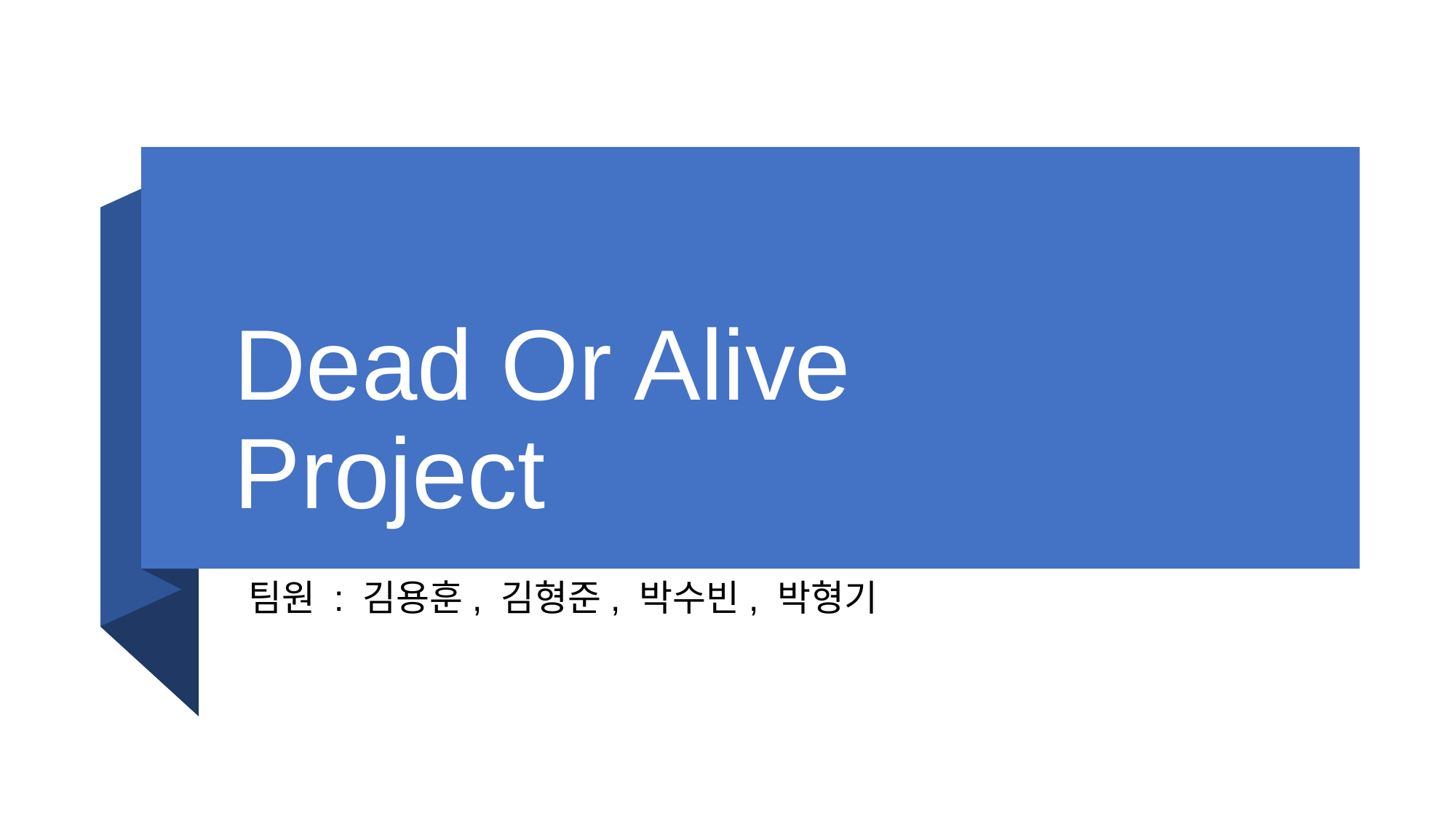

# Dead Or Alive Project

팀원 : 김용훈, 김형준, 박수빈, 박형기